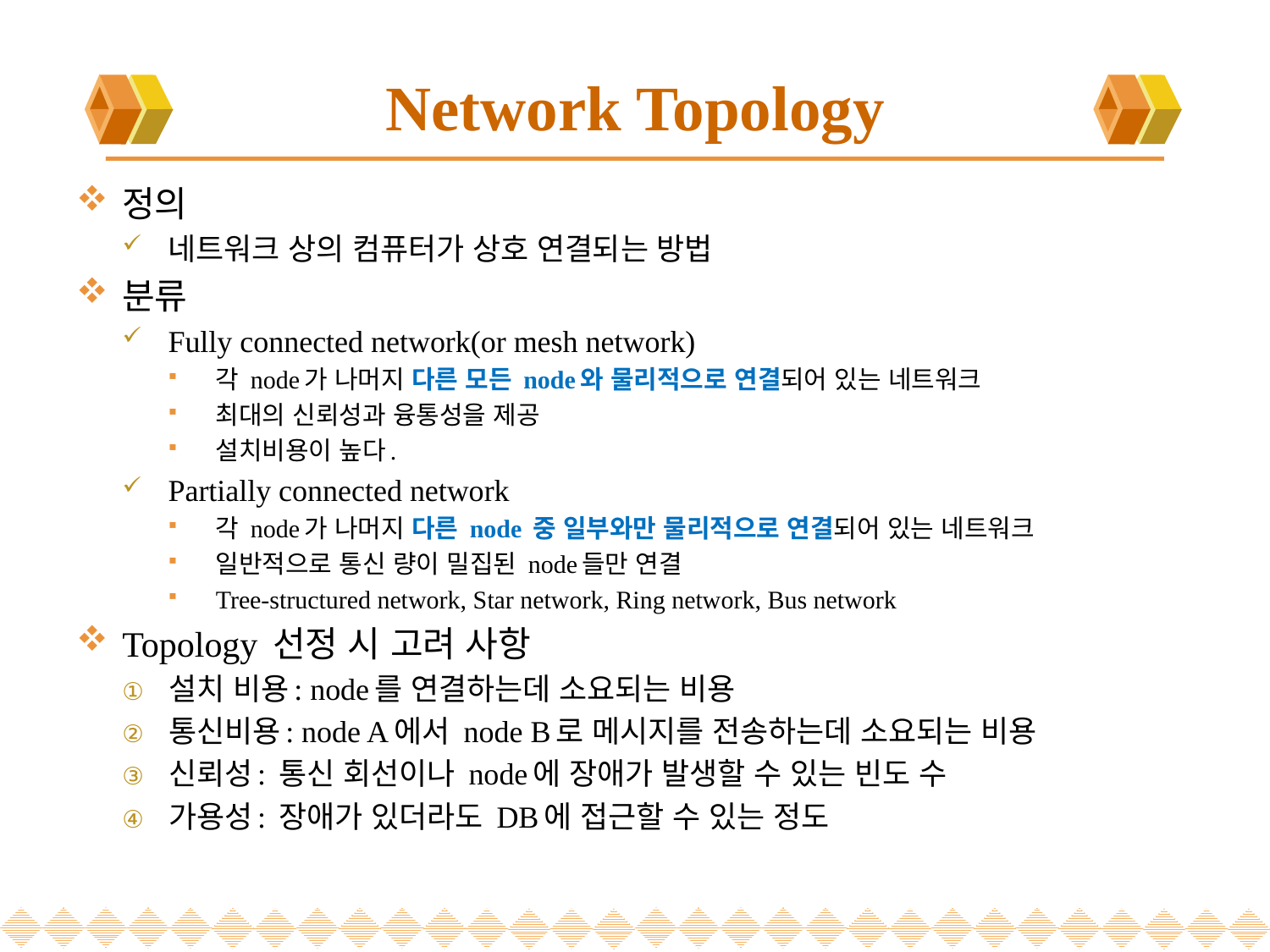

# Network Topology
정의
네트워크 상의 컴퓨터가 상호 연결되는 방법
분류
Fully connected network(or mesh network)
각 node가 나머지 다른 모든 node와 물리적으로 연결되어 있는 네트워크
최대의 신뢰성과 융통성을 제공
설치비용이 높다.
Partially connected network
각 node가 나머지 다른 node 중 일부와만 물리적으로 연결되어 있는 네트워크
일반적으로 통신 량이 밀집된 node들만 연결
Tree-structured network, Star network, Ring network, Bus network
Topology 선정 시 고려 사항
설치 비용: node를 연결하는데 소요되는 비용
통신비용: node A에서 node B로 메시지를 전송하는데 소요되는 비용
신뢰성: 통신 회선이나 node에 장애가 발생할 수 있는 빈도 수
가용성: 장애가 있더라도 DB에 접근할 수 있는 정도